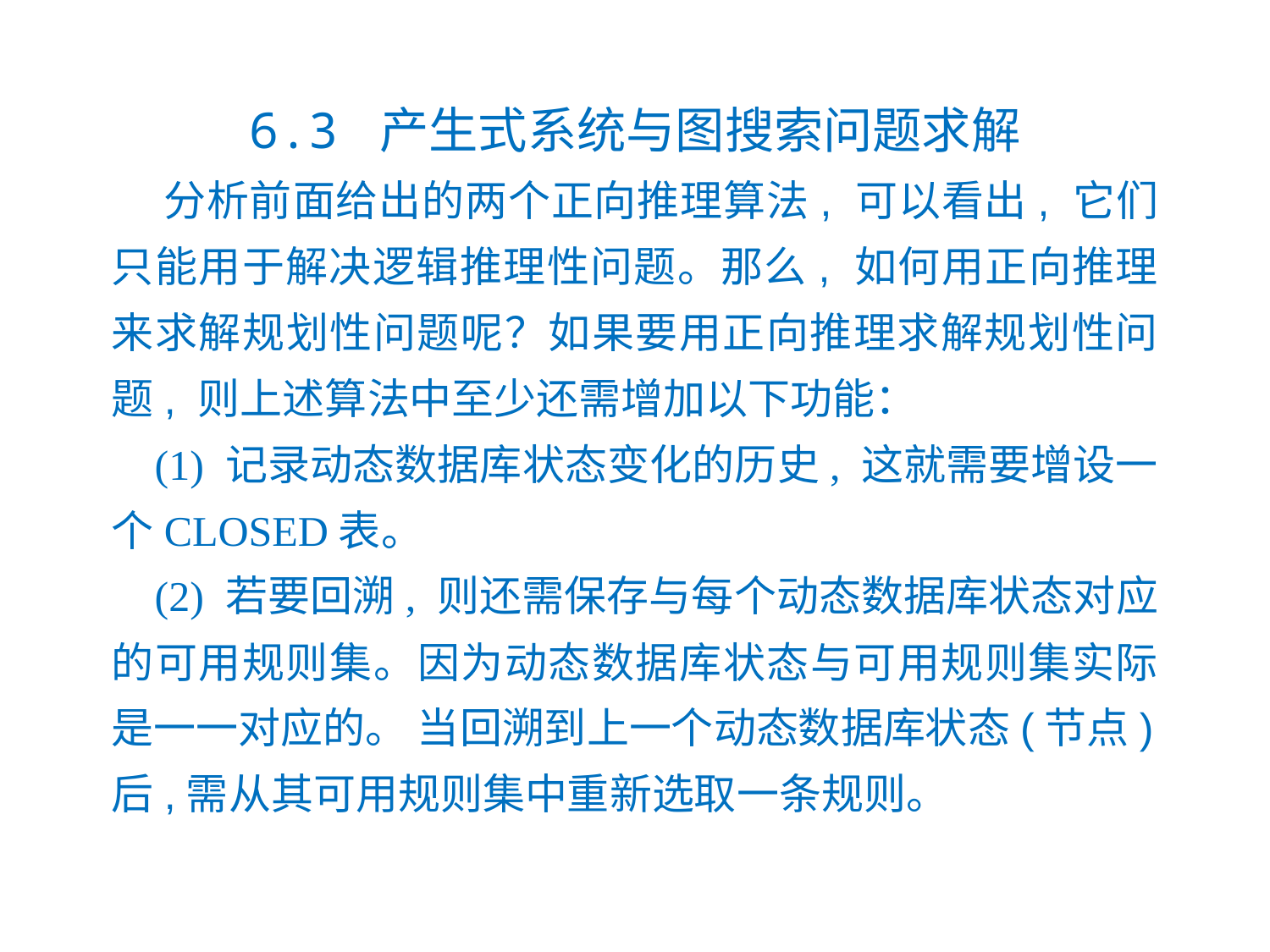

6.3 产生式系统与图搜索问题求解
    分析前面给出的两个正向推理算法, 可以看出, 它们只能用于解决逻辑推理性问题。那么, 如何用正向推理来求解规划性问题呢？如果要用正向推理求解规划性问题, 则上述算法中至少还需增加以下功能：
    (1) 记录动态数据库状态变化的历史, 这就需要增设一个CLOSED表。
    (2) 若要回溯, 则还需保存与每个动态数据库状态对应的可用规则集。因为动态数据库状态与可用规则集实际是一一对应的。 当回溯到上一个动态数据库状态(节点)后,需从其可用规则集中重新选取一条规则。